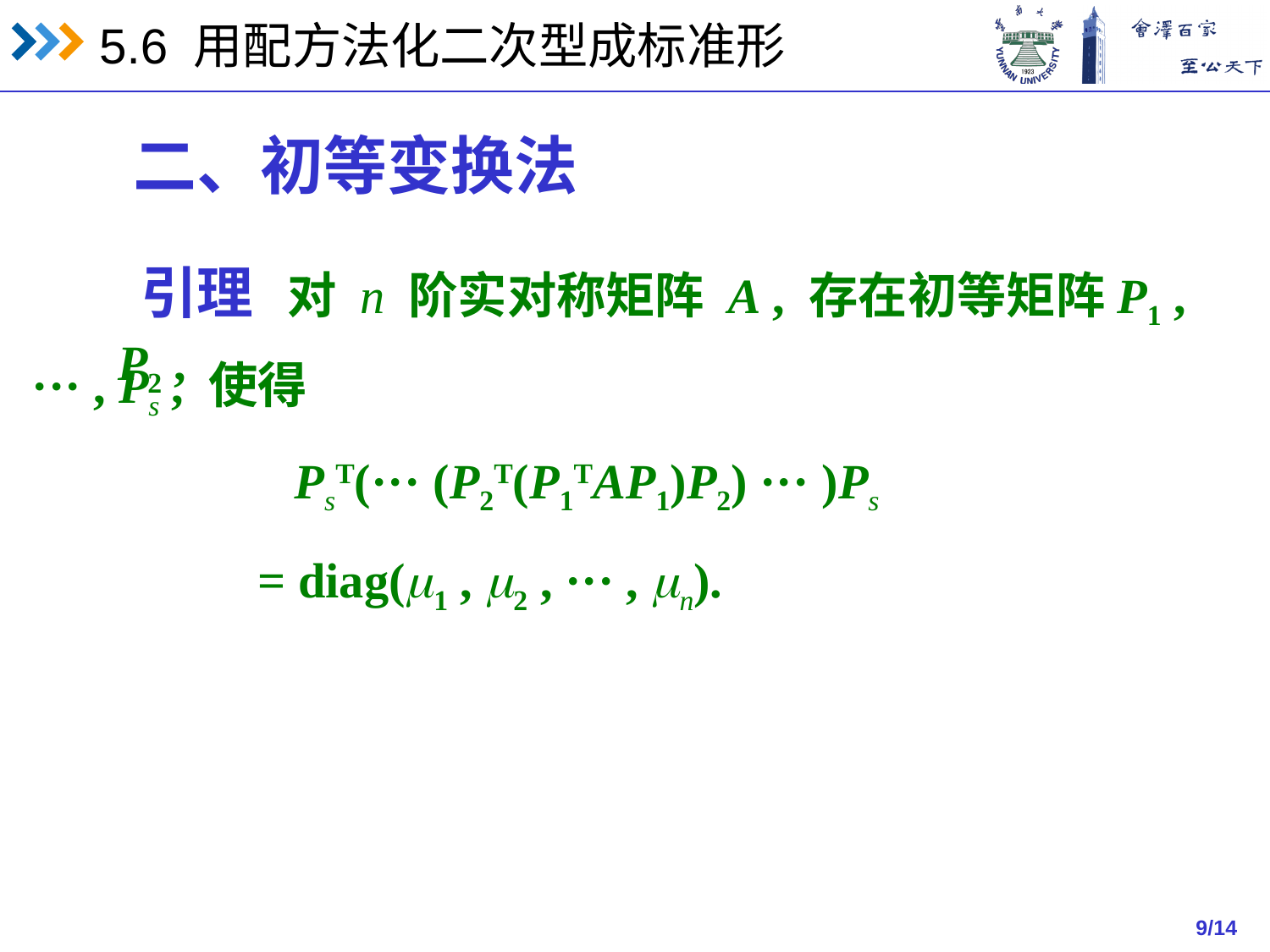

二、初等变换法
 引理   对 n 阶实对称矩阵 A , 存在初等矩阵P1 , P2 ,
··· , Ps , 使得
PsT(··· (P2T(P1TAP1)P2) ··· )Ps
= diag(μ1 , μ2 , ··· , μn).